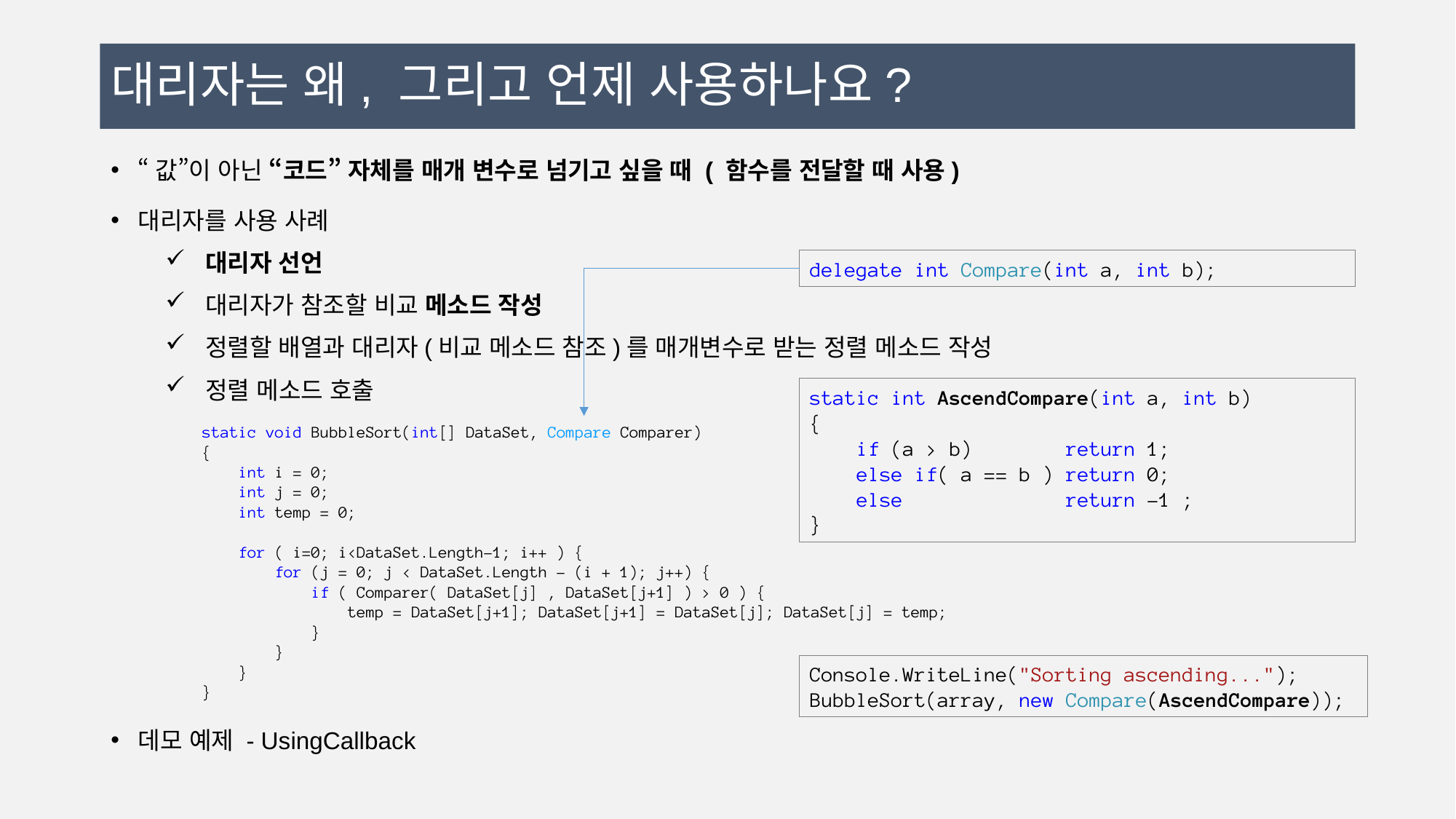

# 대리자는 왜, 그리고 언제 사용하나요?
“값”이 아닌 “코드” 자체를 매개 변수로 넘기고 싶을 때 ( 함수를 전달할 때 사용)
대리자를 사용 사례
 대리자 선언
 대리자가 참조할 비교 메소드 작성
 정렬할 배열과 대리자(비교 메소드 참조)를 매개변수로 받는 정렬 메소드 작성
 정렬 메소드 호출

데모 예제 - UsingCallback
delegate int Compare(int a, int b);
static int AscendCompare(int a, int b)
{
    if (a > b)        return 1;
    else if( a == b ) return 0;
    else              return -1 ;
}
static void BubbleSort(int[] DataSet, Compare Comparer)
{
    int i = 0;
    int j = 0;
    int temp = 0;

    for ( i=0; i<DataSet.Length-1; i++ ) {
        for (j = 0; j < DataSet.Length - (i + 1); j++) {
            if ( Comparer( DataSet[j] , DataSet[j+1] ) > 0 ) {
                temp = DataSet[j+1]; DataSet[j+1] = DataSet[j]; DataSet[j] = temp;
            }
        }
    }
}
Console.WriteLine("Sorting ascending...");
BubbleSort(array, new Compare(AscendCompare));